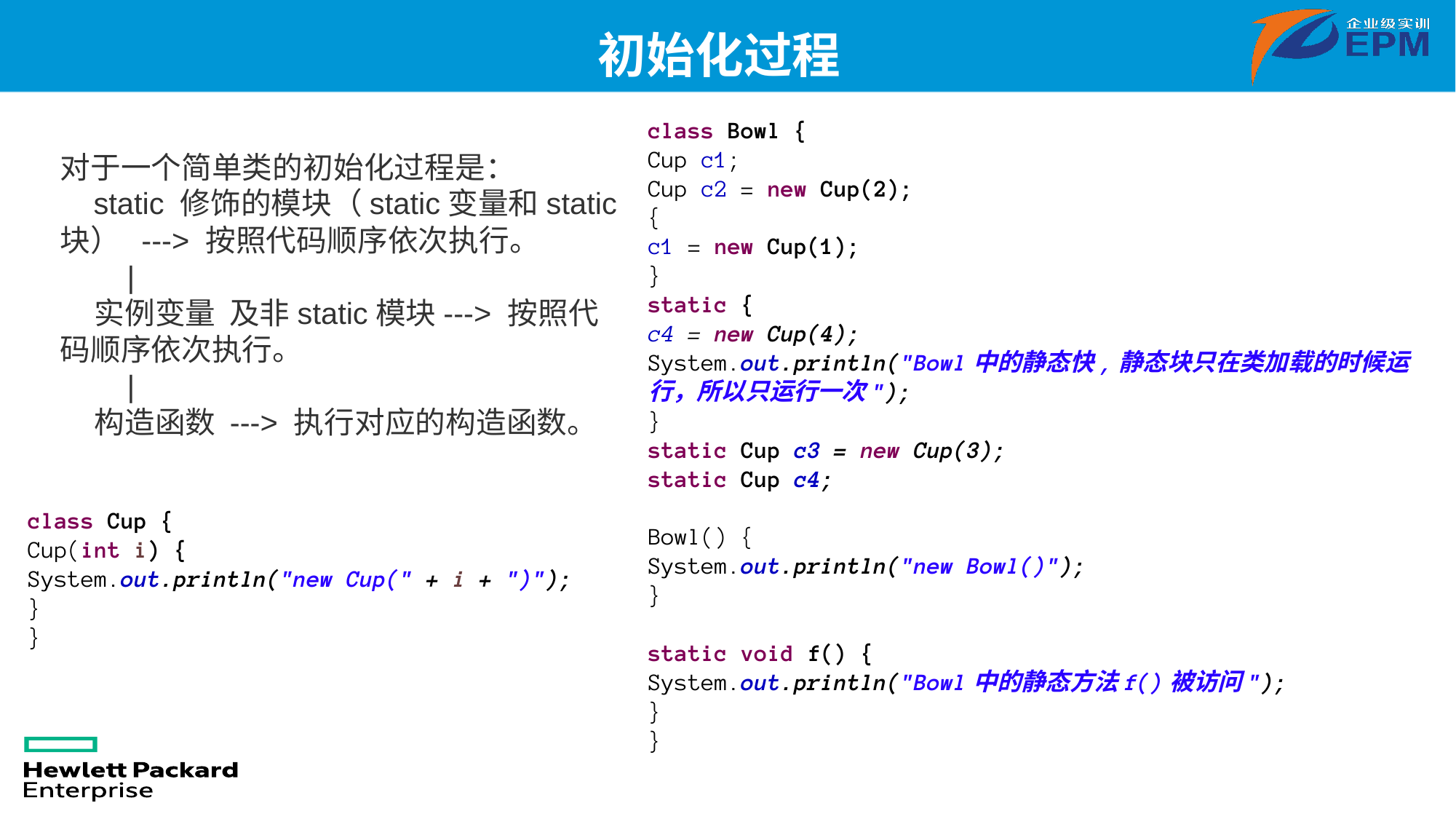

初始化过程
class Bowl {
Cup c1;
Cup c2 = new Cup(2);
{
c1 = new Cup(1);
}
static {
c4 = new Cup(4);
System.out.println("Bowl中的静态快,静态块只在类加载的时候运行，所以只运行一次");
}
static Cup c3 = new Cup(3);
static Cup c4;

Bowl() {
System.out.println("new Bowl()");
}

static void f() {
System.out.println("Bowl中的静态方法f()被访问");
}
}
对于一个简单类的初始化过程是：
    static 修饰的模块（static变量和static 块）  ---> 按照代码顺序依次执行。
        |
    实例变量  及非static模块---> 按照代码顺序依次执行。
        |
    构造函数 ---> 执行对应的构造函数。
class Cup {
Cup(int i) {
System.out.println("new Cup(" + i + ")");
}
}